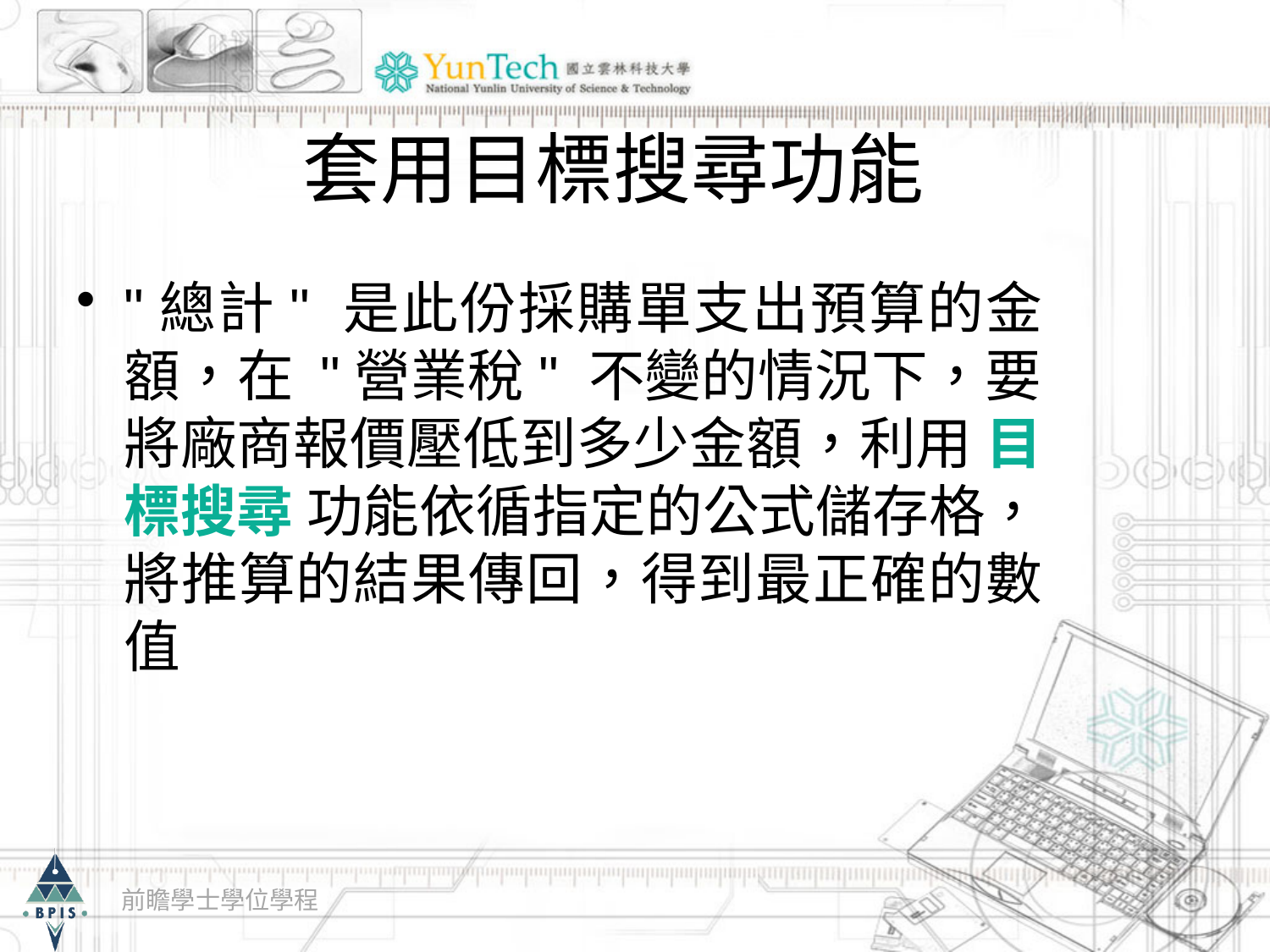

# 套用目標搜尋功能
"總計" 是此份採購單支出預算的金額，在 "營業稅" 不變的情況下，要將廠商報價壓低到多少金額，利用 目標搜尋 功能依循指定的公式儲存格，將推算的結果傳回，得到最正確的數值